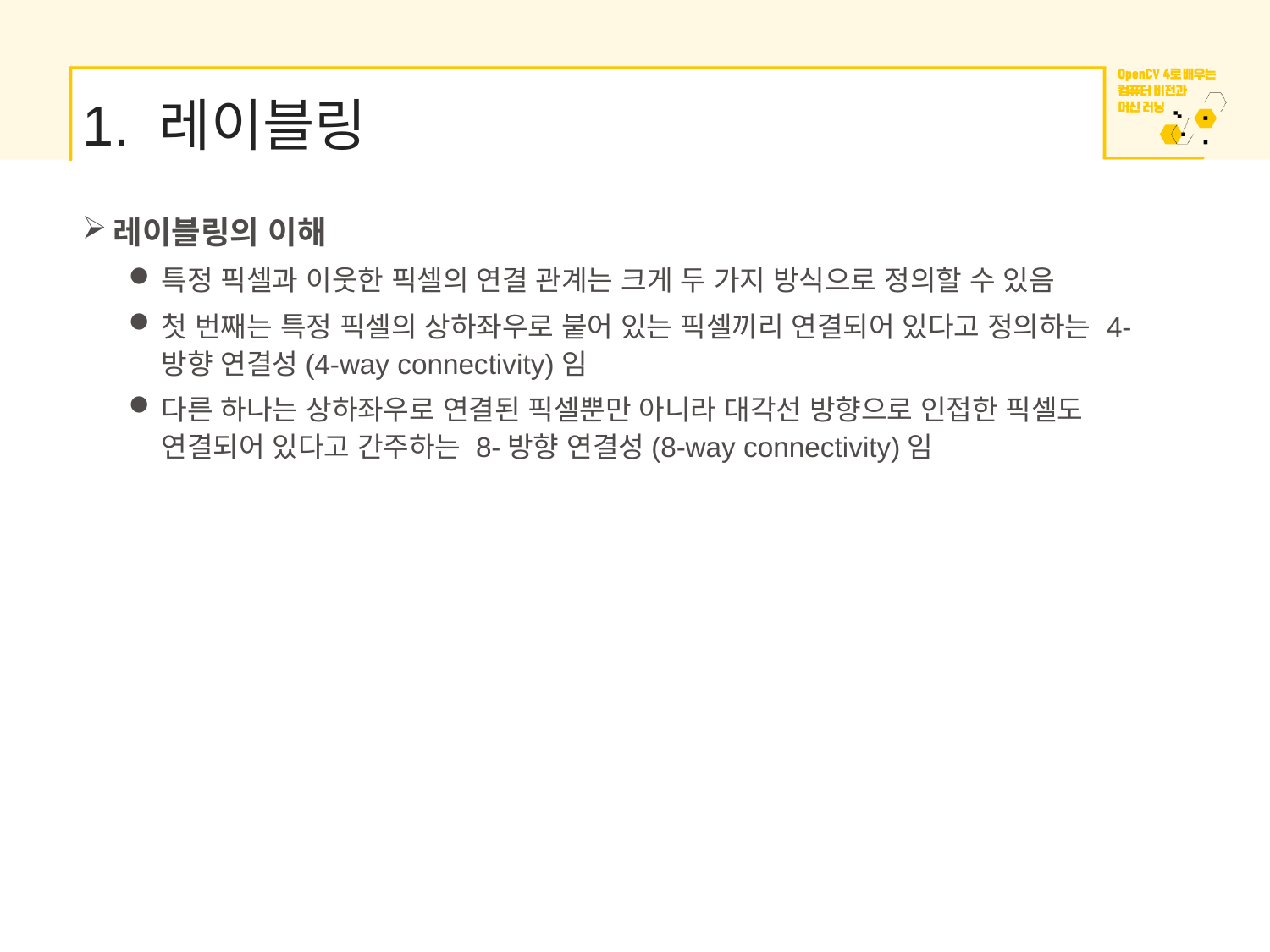

# 1. 레이블링
레이블링의 이해
특정 픽셀과 이웃한 픽셀의 연결 관계는 크게 두 가지 방식으로 정의할 수 있음
첫 번째는 특정 픽셀의 상하좌우로 붙어 있는 픽셀끼리 연결되어 있다고 정의하는 4-방향 연결성(4-way connectivity)임
다른 하나는 상하좌우로 연결된 픽셀뿐만 아니라 대각선 방향으로 인접한 픽셀도 연결되어 있다고 간주하는 8-방향 연결성(8-way connectivity)임